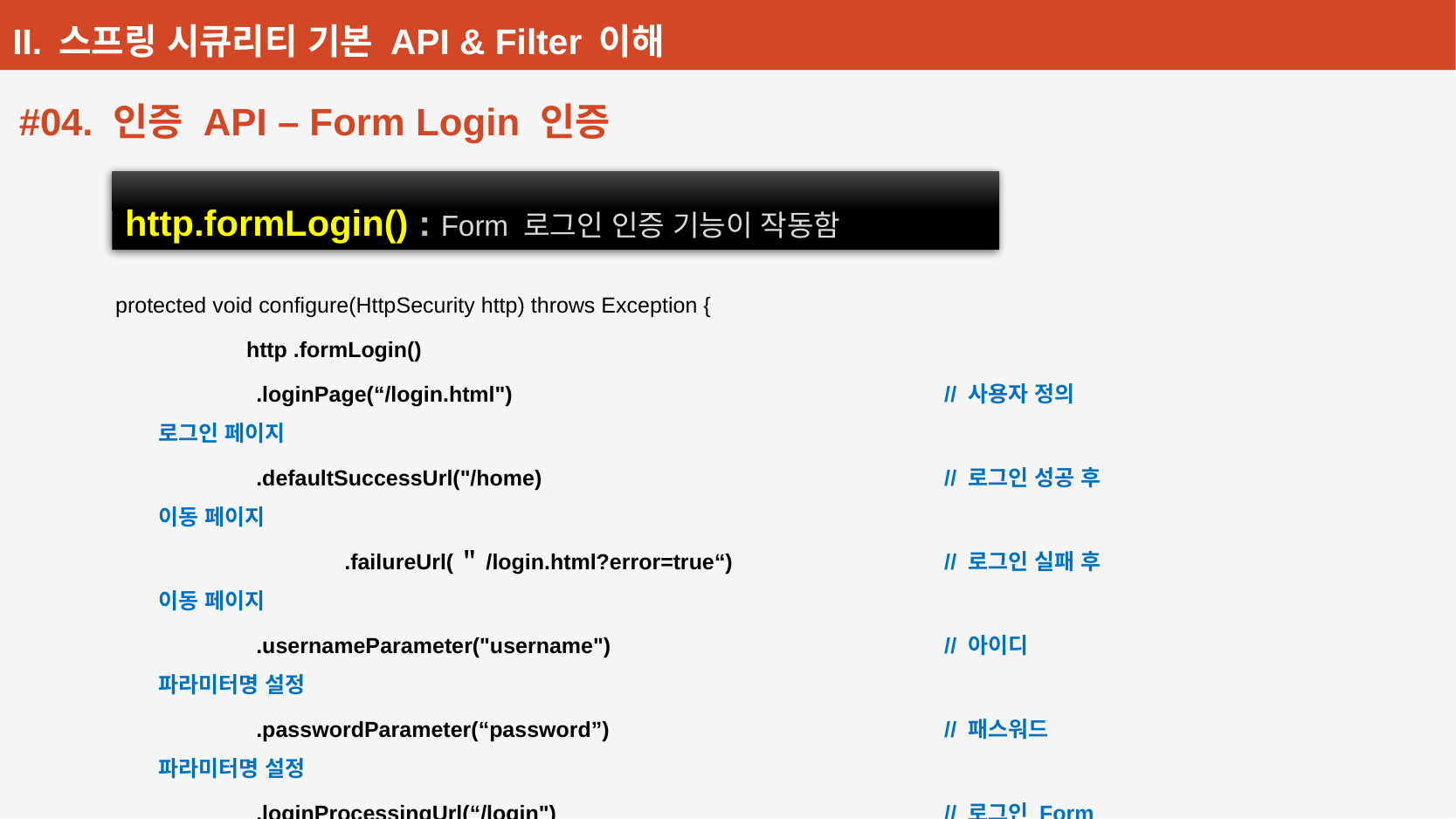

#04. 인증 API – Form Login 인증
http.formLogin() : Form 로그인 인증 기능이 작동함
protected void configure(HttpSecurity http) throws Exception {
	http .formLogin()
                .loginPage(“/login.html")   				// 사용자 정의 로그인 페이지
                .defaultSuccessUrl("/home)				// 로그인 성공 후 이동 페이지
	         .failureUrl(＂/login.html?error=true“)		// 로그인 실패 후 이동 페이지
                .usernameParameter("username")			// 아이디 파라미터명 설정
                .passwordParameter(“password”)			// 패스워드 파라미터명 설정
                .loginProcessingUrl(“/login")			// 로그인 Form Action Url
                .successHandler(loginSuccessHandler())		// 로그인 성공 후 핸들러
                .failureHandler(loginFailureHandler())		// 로그인 실패 후 핸들러
}